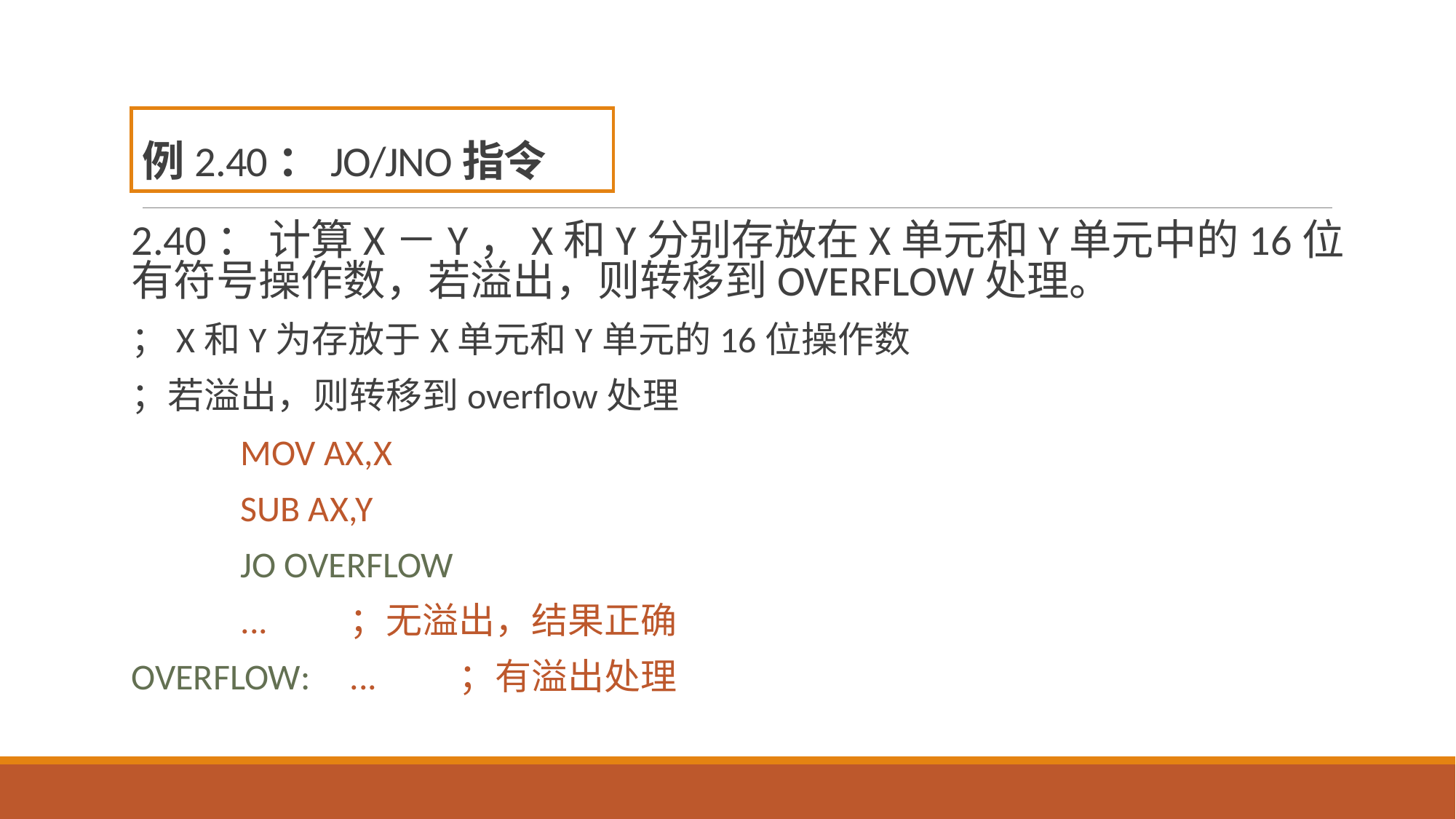

# 例2.40：JO/JNO指令
2.40： 计算X－Y，X和Y分别存放在X单元和Y单元中的16位有符号操作数，若溢出，则转移到OVERFLOW处理。
；X和Y为存放于X单元和Y单元的16位操作数
；若溢出，则转移到overflow处理
	MOV AX,X
	SUB AX,Y
	JO OVERFLOW
	...	；无溢出，结果正确
OVERFLOW:	...	；有溢出处理